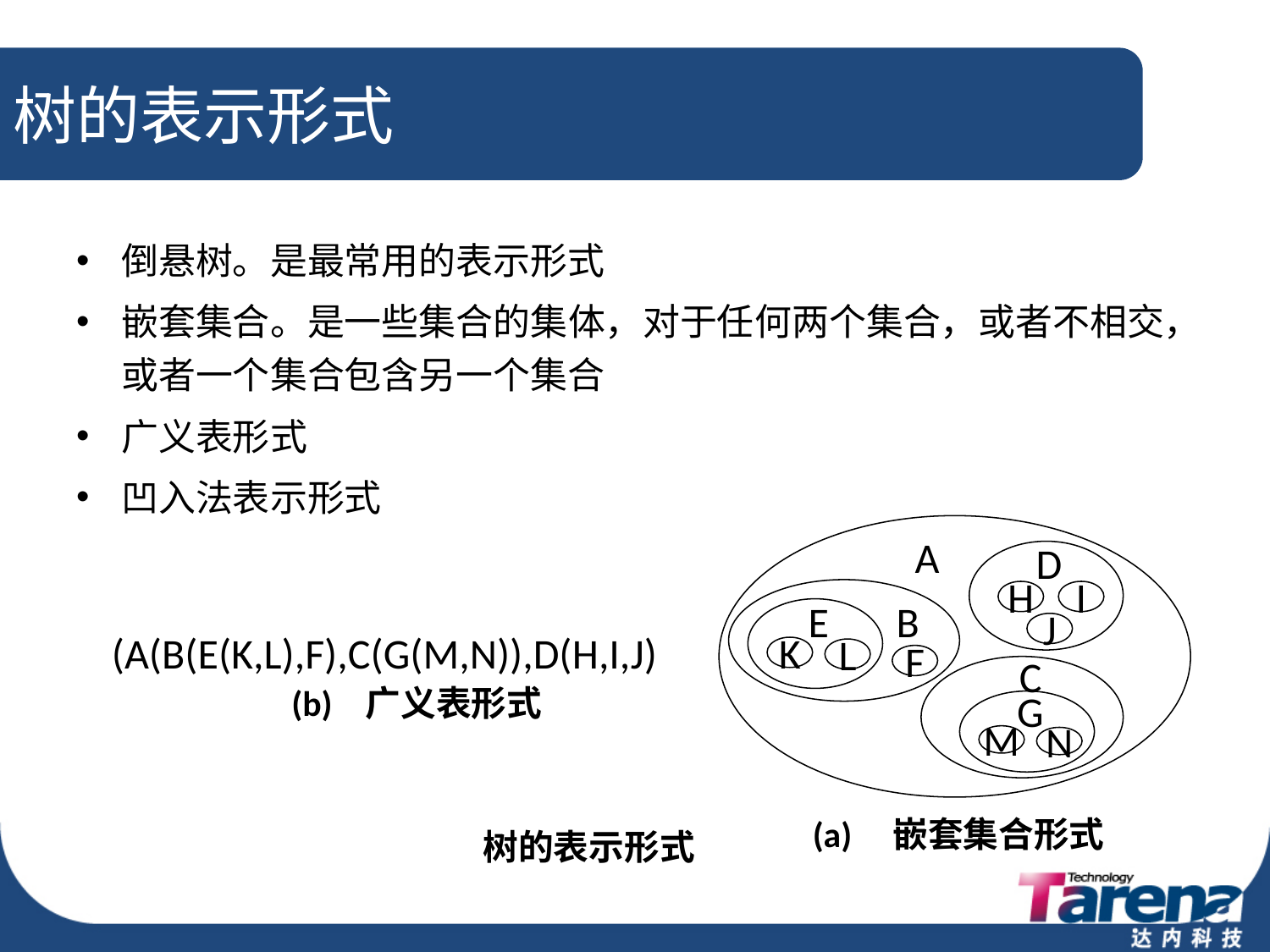

# 树的表示形式
倒悬树。是最常用的表示形式
嵌套集合。是一些集合的集体，对于任何两个集合，或者不相交，或者一个集合包含另一个集合
广义表形式
凹入法表示形式

A

D
H
I
J

E
K
L
B
F

C

G
M
N
(A(B(E(K,L),F),C(G(M,N)),D(H,I,J)
(b)   广义表形式
(a)    嵌套集合形式
树的表示形式